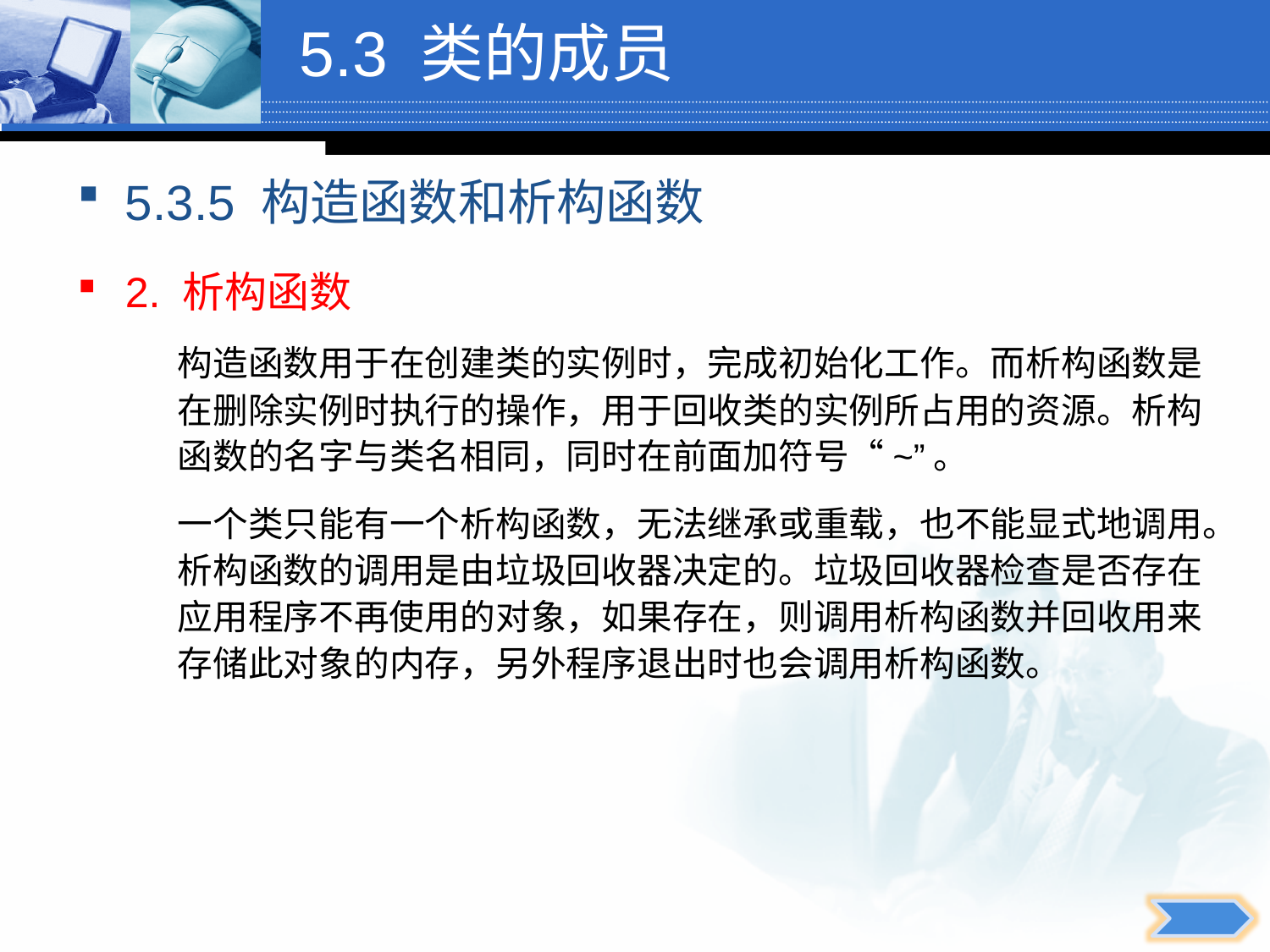

# 5.3 类的成员
5.3.5 构造函数和析构函数
2. 析构函数
构造函数用于在创建类的实例时，完成初始化工作。而析构函数是在删除实例时执行的操作，用于回收类的实例所占用的资源。析构函数的名字与类名相同，同时在前面加符号“~”。
一个类只能有一个析构函数，无法继承或重载，也不能显式地调用。析构函数的调用是由垃圾回收器决定的。垃圾回收器检查是否存在应用程序不再使用的对象，如果存在，则调用析构函数并回收用来存储此对象的内存，另外程序退出时也会调用析构函数。